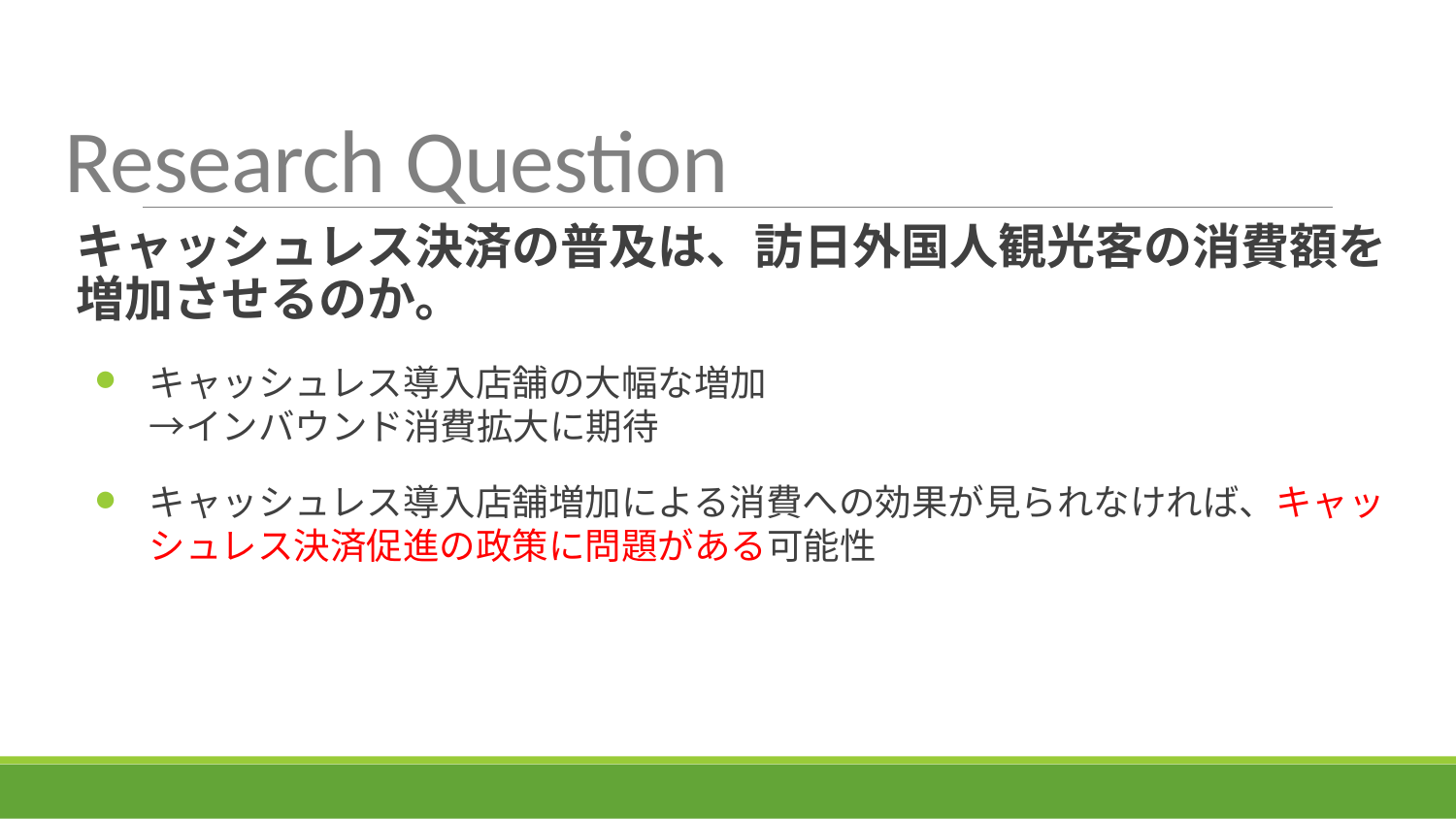

# Research Question
キャッシュレス決済の普及は、訪日外国人観光客の消費額を増加させるのか。
キャッシュレス導入店舗の大幅な増加
→インバウンド消費拡大に期待
キャッシュレス導入店舗増加による消費への効果が見られなければ、キャッシュレス決済促進の政策に問題がある可能性